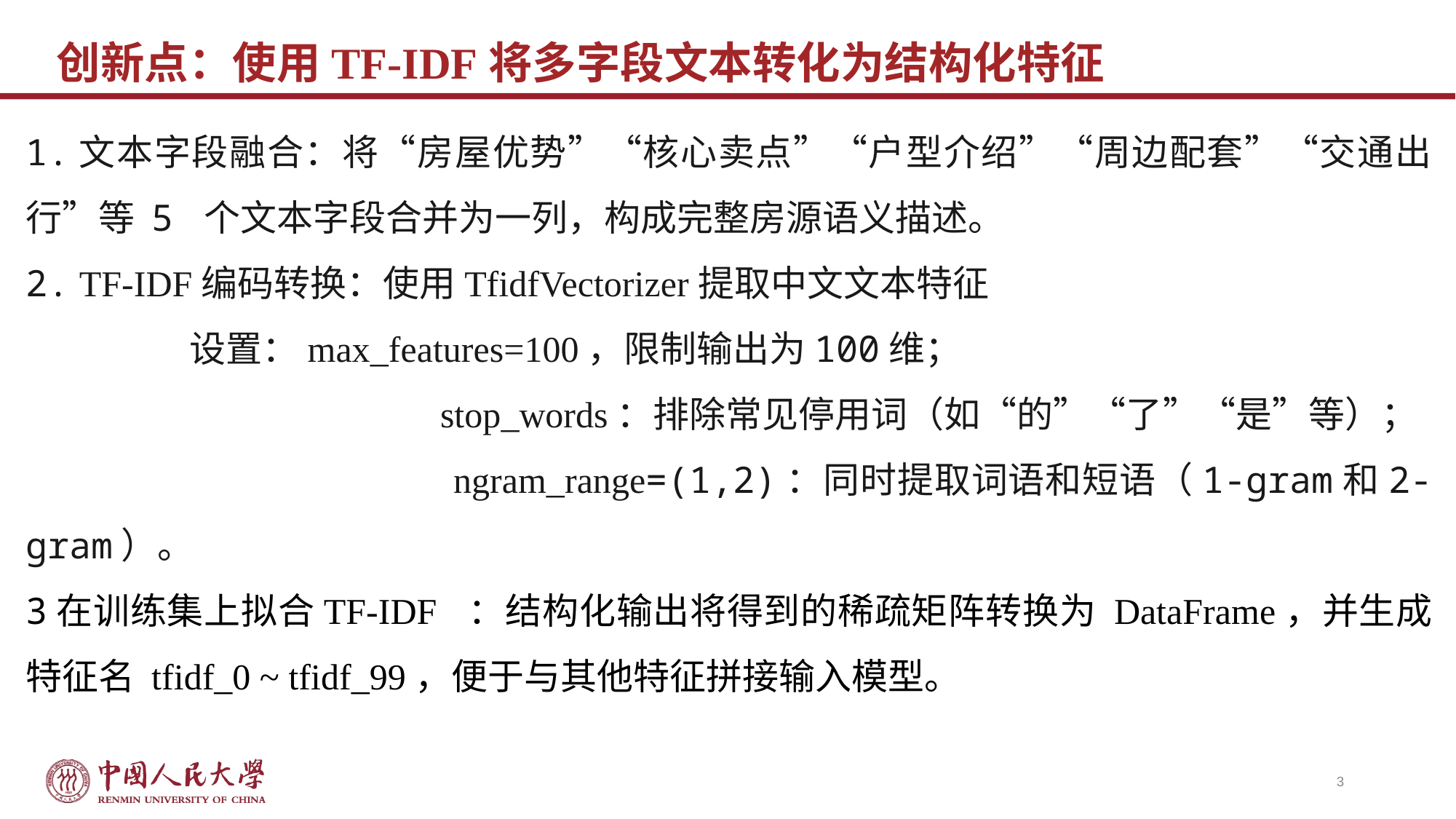

# 创新点：使用TF-IDF将多字段文本转化为结构化特征
1.文本字段融合：将“房屋优势”“核心卖点”“户型介绍”“周边配套”“交通出行”等 5 个文本字段合并为一列，构成完整房源语义描述。
2. TF-IDF编码转换：使用TfidfVectorizer提取中文文本特征
                   设置：max_features=100，限制输出为100维；
                   stop_words：排除常见停用词（如“的”“了”“是”等）；
                   ngram_range=(1,2)：同时提取词语和短语（1-gram和2-gram）。
3在训练集上拟合TF-IDF ：结构化输出将得到的稀疏矩阵转换为 DataFrame，并生成特征名 tfidf_0 ~ tfidf_99，便于与其他特征拼接输入模型。
3